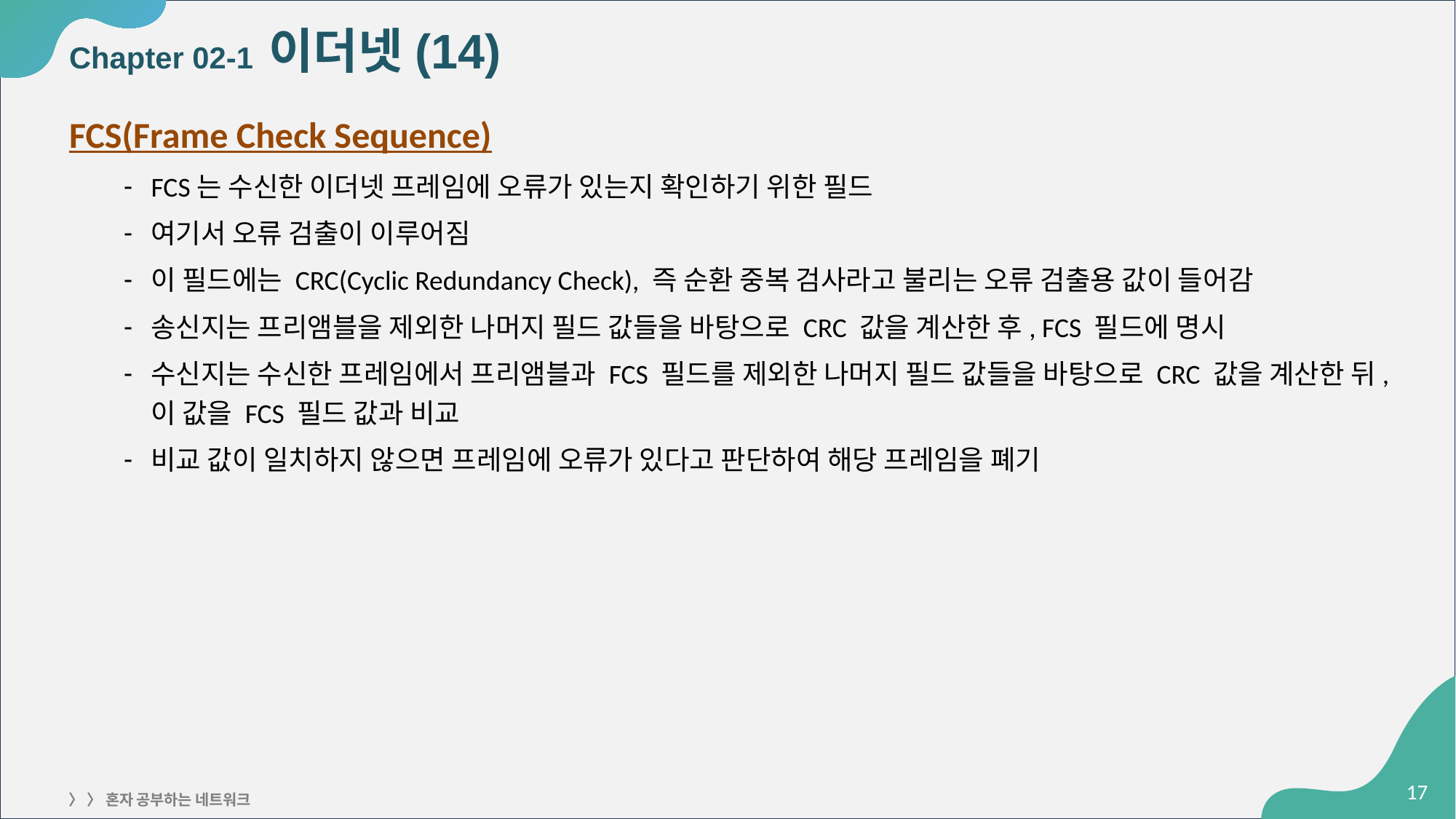

# Chapter 02-1 이더넷(14)
FCS(Frame Check Sequence)
FCS는 수신한 이더넷 프레임에 오류가 있는지 확인하기 위한 필드
여기서 오류 검출이 이루어짐
이 필드에는 CRC(Cyclic Redundancy Check), 즉 순환 중복 검사라고 불리는 오류 검출용 값이 들어감
송신지는 프리앰블을 제외한 나머지 필드 값들을 바탕으로 CRC 값을 계산한 후, FCS 필드에 명시
수신지는 수신한 프레임에서 프리앰블과 FCS 필드를 제외한 나머지 필드 값들을 바탕으로 CRC 값을 계산한 뒤, 이 값을 FCS 필드 값과 비교
비교 값이 일치하지 않으면 프레임에 오류가 있다고 판단하여 해당 프레임을 폐기
17
〉 〉 혼자 공부하는 네트워크